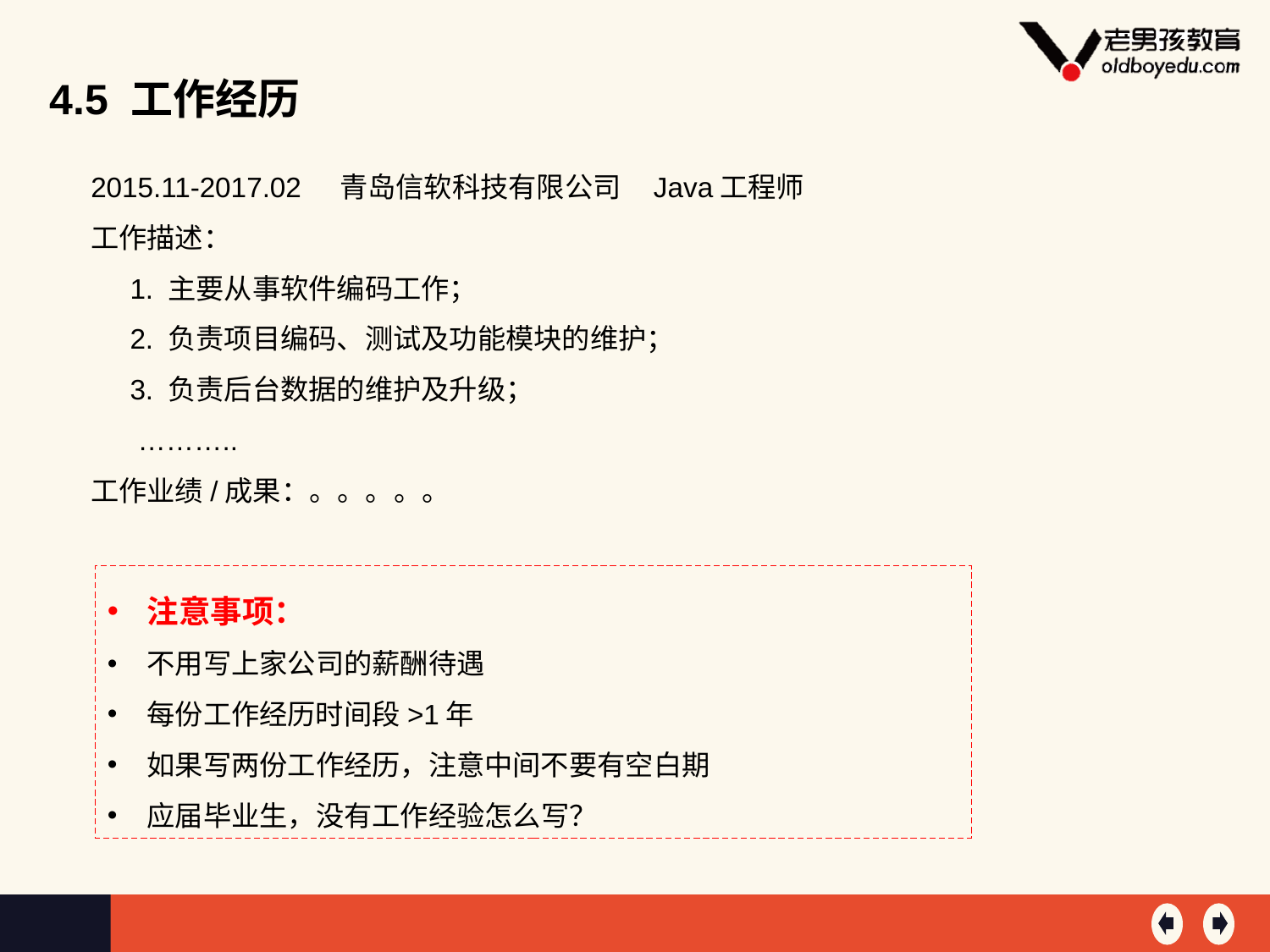

4.5 工作经历
2015.11-2017.02    青岛信软科技有限公司    Java工程师
工作描述：
     1. 主要从事软件编码工作；
     2. 负责项目编码、测试及功能模块的维护；
     3. 负责后台数据的维护及升级；
      ………..
工作业绩/成果：。。。。。

注意事项：
不用写上家公司的薪酬待遇
每份工作经历时间段>1年
如果写两份工作经历，注意中间不要有空白期
应届毕业生，没有工作经验怎么写？